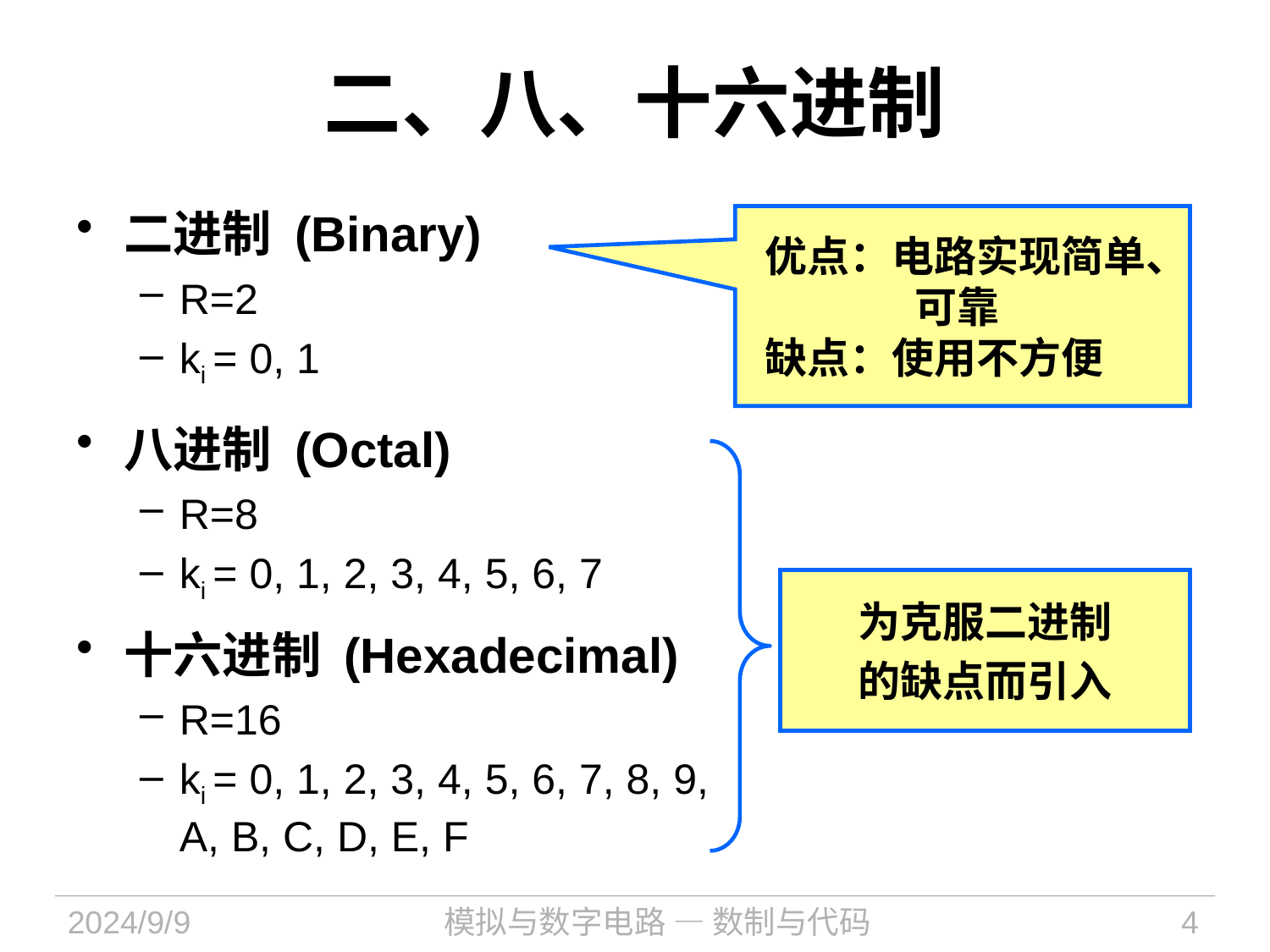

# 二、八、十六进制
二进制 (Binary)
R=2
ki = 0, 1
八进制 (Octal)
R=8
ki = 0, 1, 2, 3, 4, 5, 6, 7
十六进制 (Hexadecimal)
R=16
ki = 0, 1, 2, 3, 4, 5, 6, 7, 8, 9, A, B, C, D, E, F
优点：电路实现简单、可靠
缺点：使用不方便

为克服二进制
的缺点而引入
2024/9/9
模拟与数字电路 — 数制与代码
4